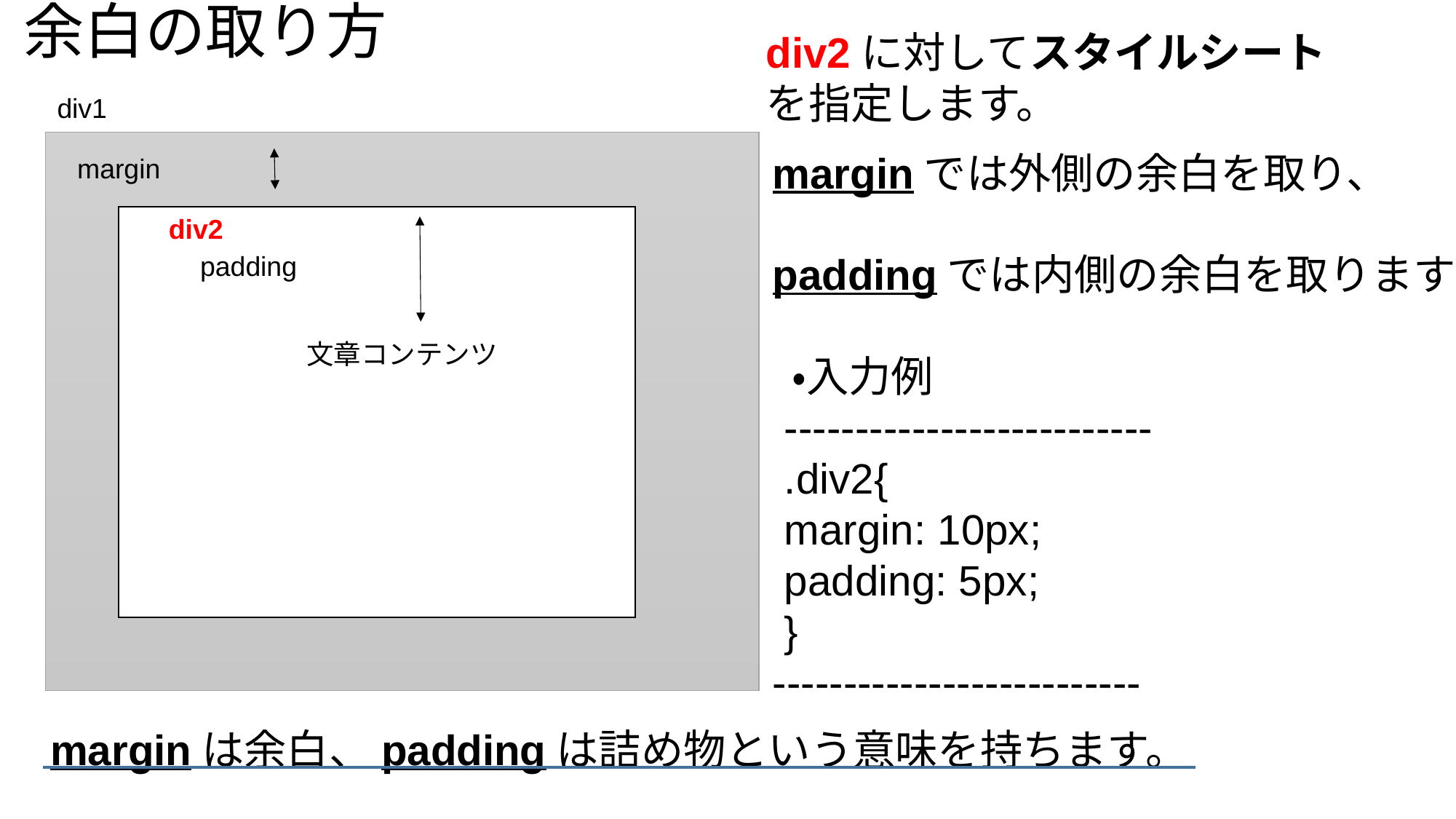

# 余白の取り方
div2に対してスタイルシート
を指定します。
div1

marginでは外側の余白を取り、

paddingでは内側の余白を取ります

 ・入力例
 --------------------------
 .div2{
 margin: 10px;
 padding: 5px;
 }
--------------------------
margin

div2
padding
文章コンテンツ
marginは余白、paddingは詰め物という意味を持ちます。